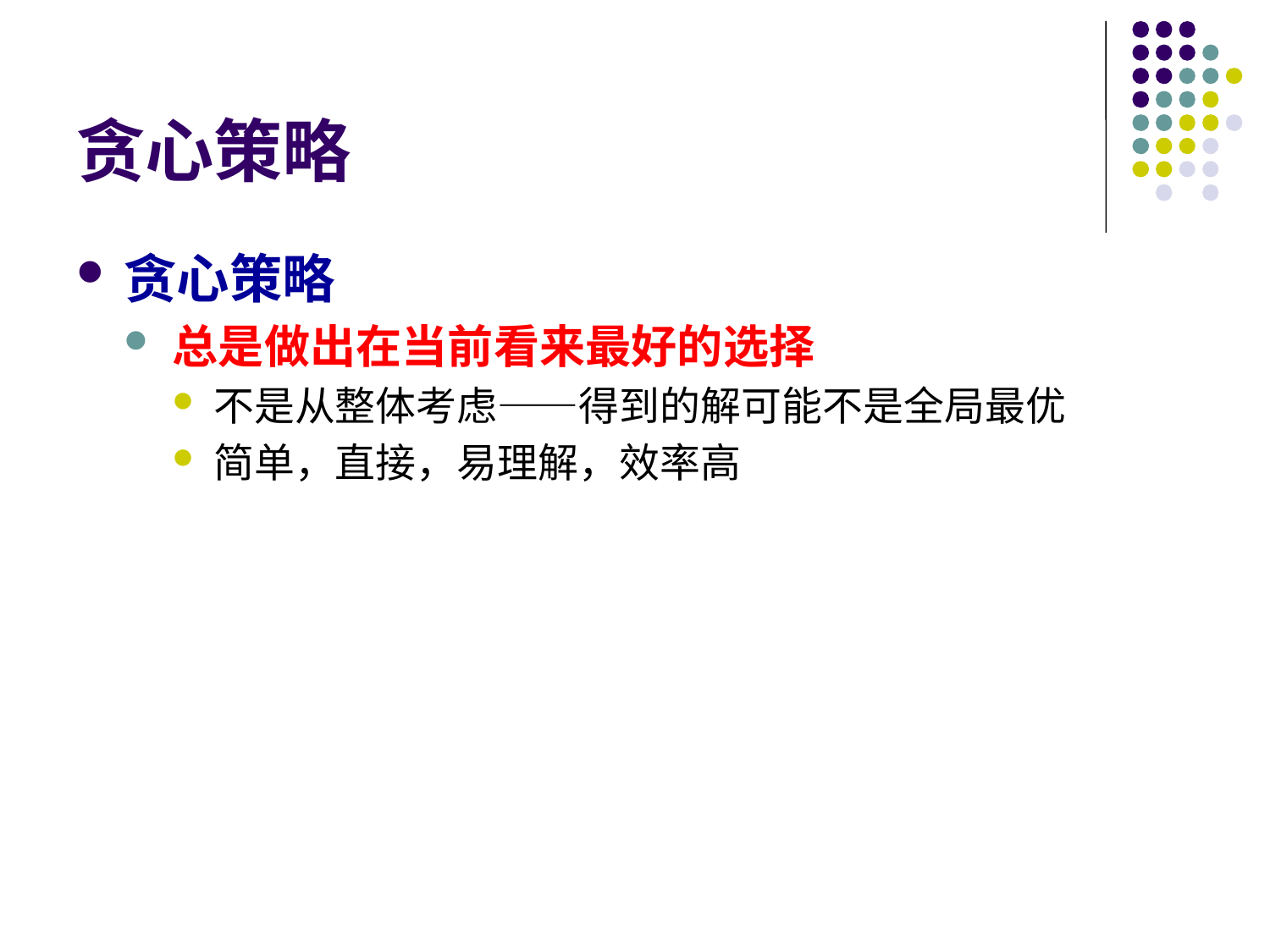

# 贪心策略
贪心策略
总是做出在当前看来最好的选择
不是从整体考虑——得到的解可能不是全局最优
简单，直接，易理解，效率高